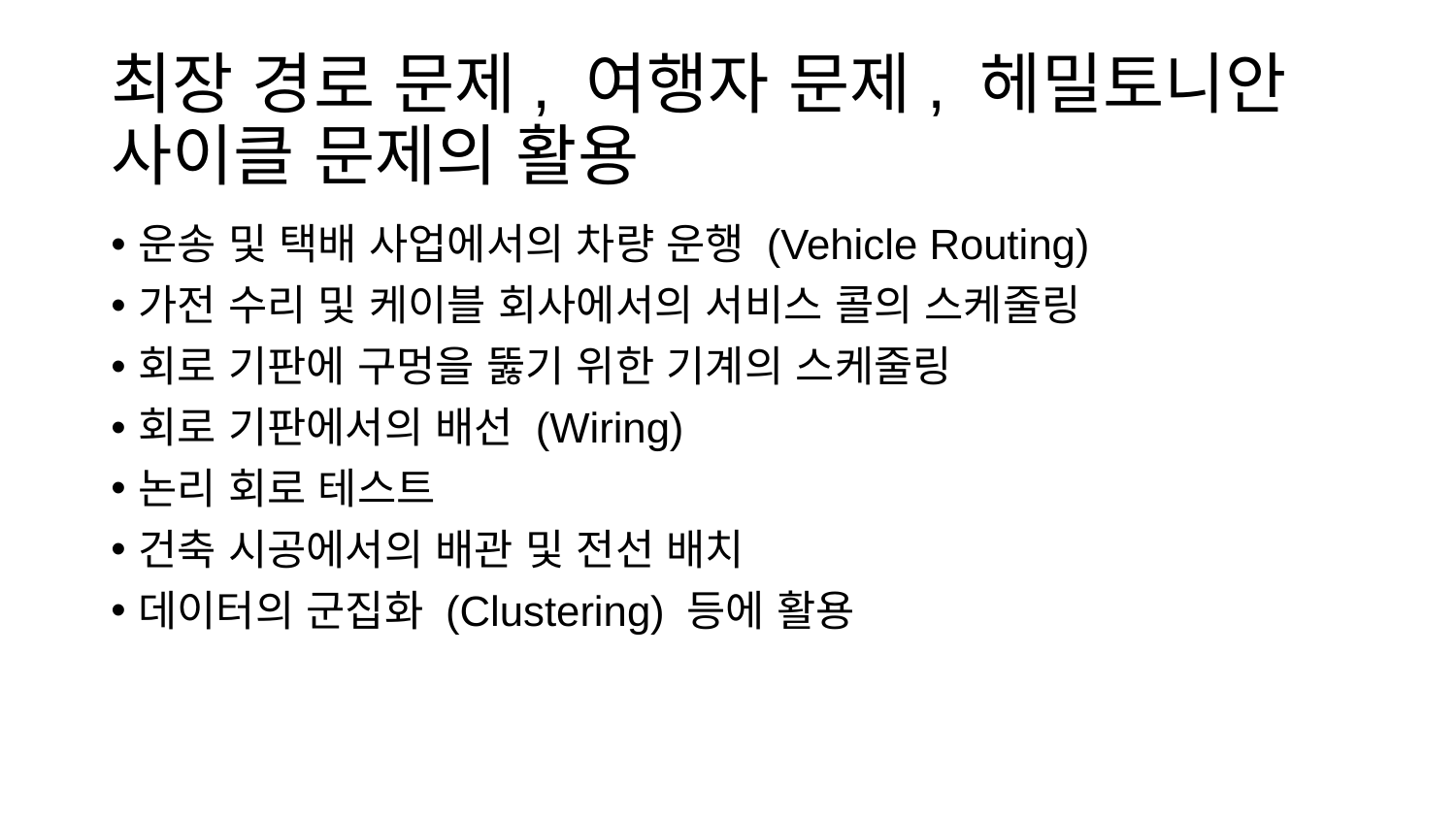

# 최장 경로 문제, 여행자 문제, 헤밀토니안 사이클 문제의 활용
운송 및 택배 사업에서의 차량 운행 (Vehicle Routing)
가전 수리 및 케이블 회사에서의 서비스 콜의 스케줄링
회로 기판에 구멍을 뚫기 위한 기계의 스케줄링
회로 기판에서의 배선 (Wiring)
논리 회로 테스트
건축 시공에서의 배관 및 전선 배치
데이터의 군집화 (Clustering) 등에 활용